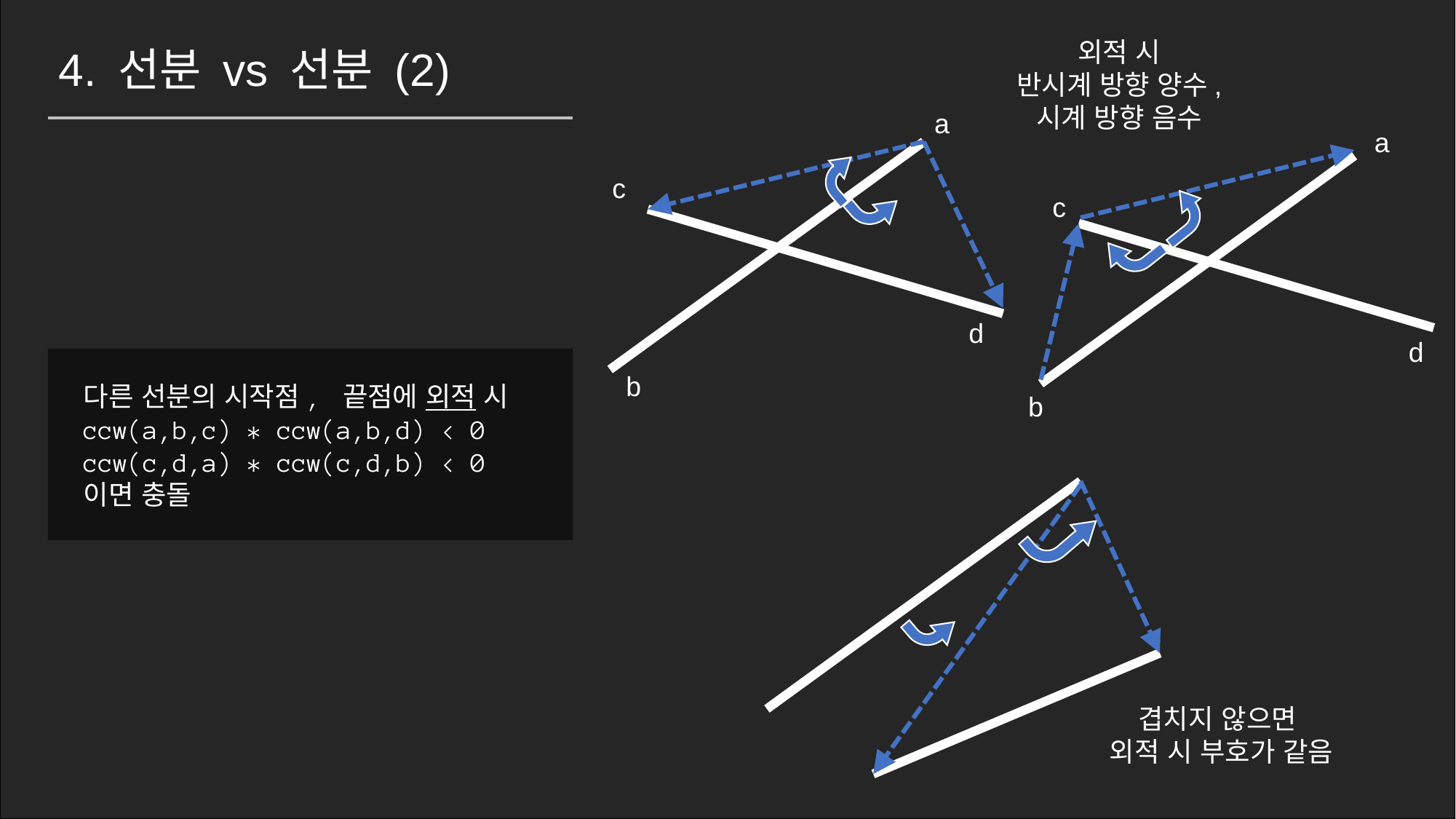

4. 선분 vs 선분 (2)
외적 시
반시계 방향 양수,
시계 방향 음수
a
a

c
c

d
d

b
다른 선분의 시작점, 끝점에 외적 시
ccw(a,b,c) * ccw(a,b,d) < 0
ccw(c,d,a) * ccw(c,d,b) < 0
이면 충돌
b

겹치지 않으면
외적 시 부호가 같음